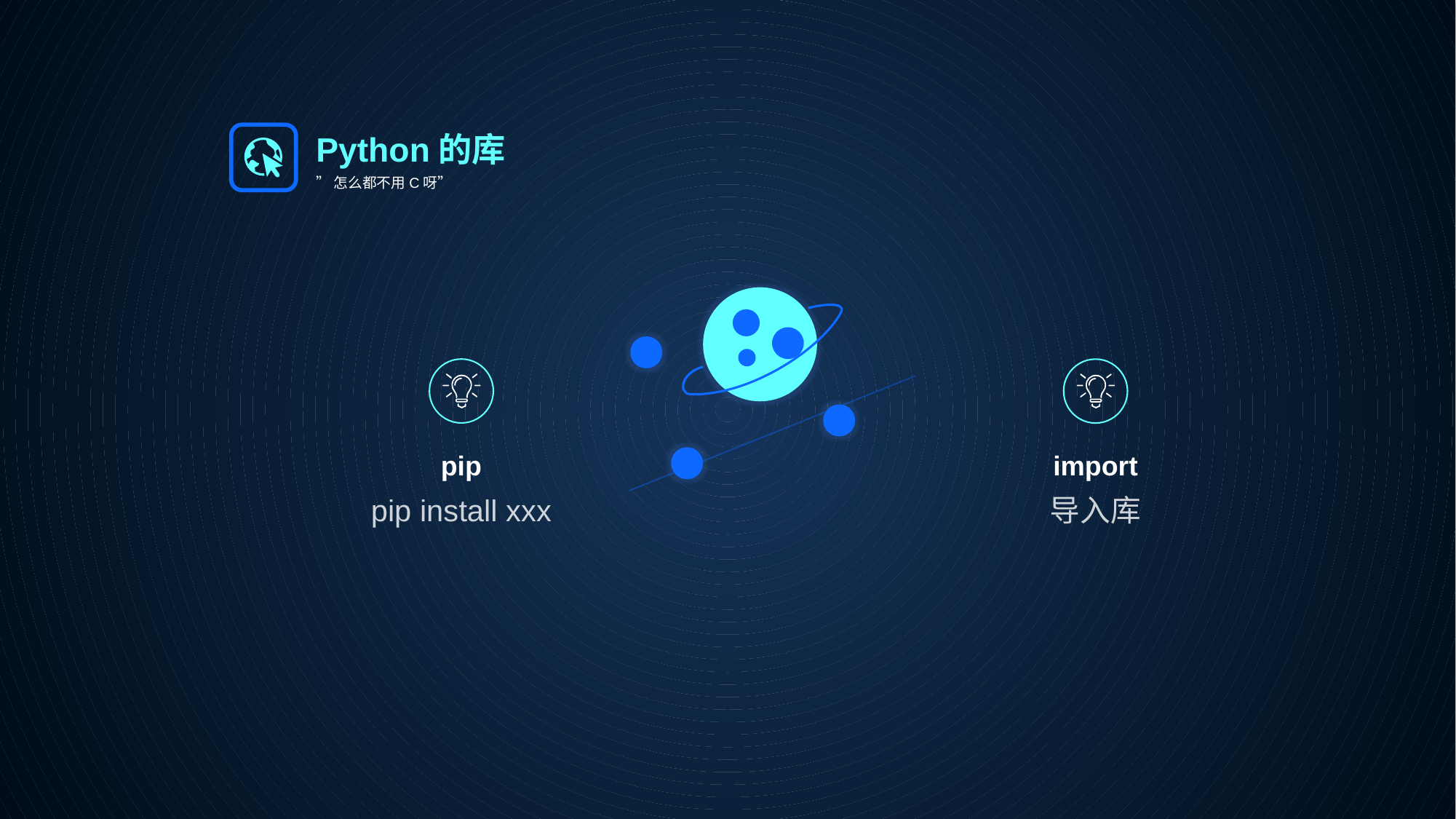

Python的库
”怎么都不用C呀”

pip
pip install xxx
import
导入库